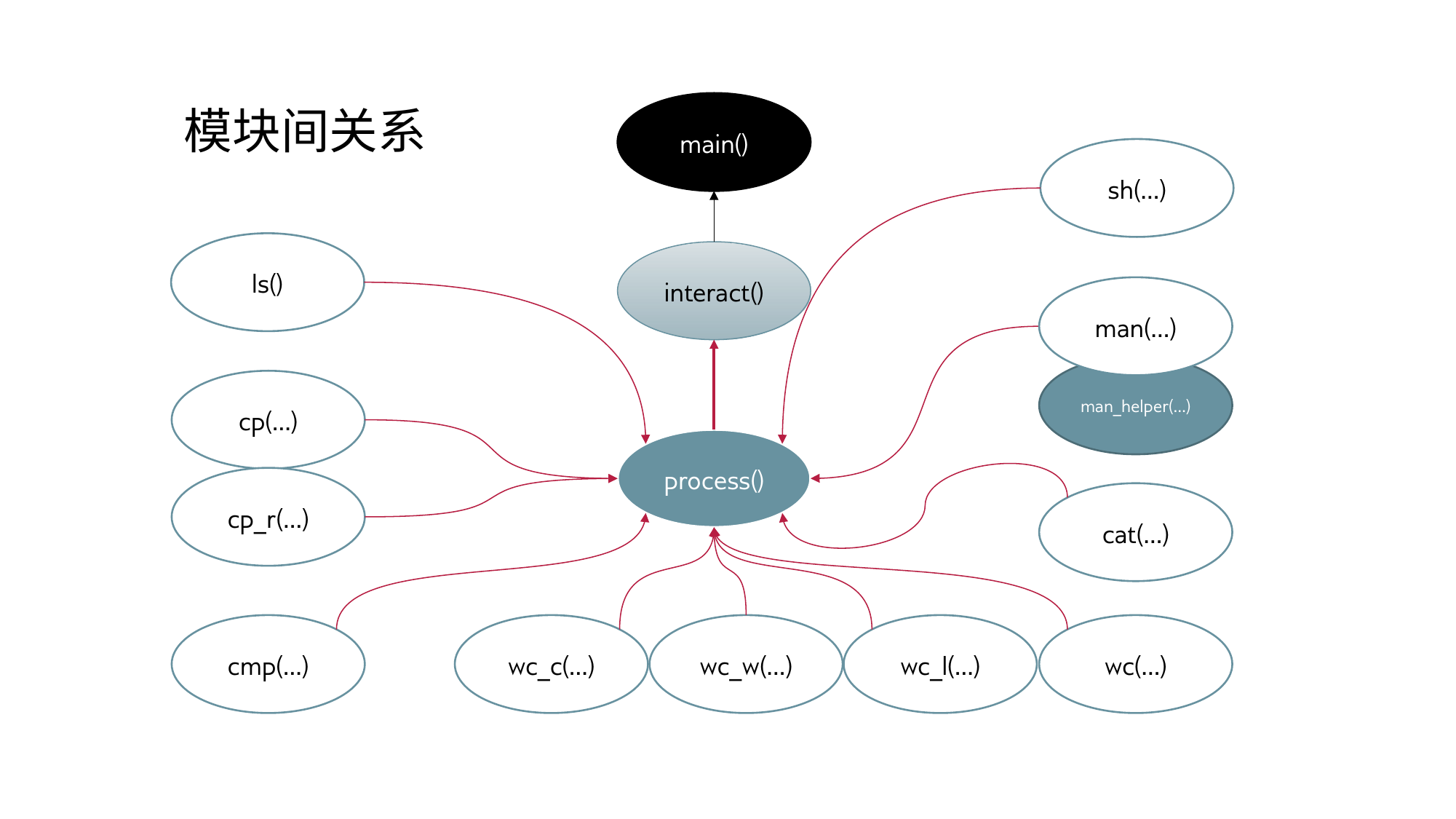

main()
# 模块间关系
sh(…)
ls()
interact()
man(…)
man_helper(…)
cp(…)
process()
cp_r(…)
cat(…)
cmp(…)
wc_l(…)
wc(…)
wc_c(…)
wc_w(…)